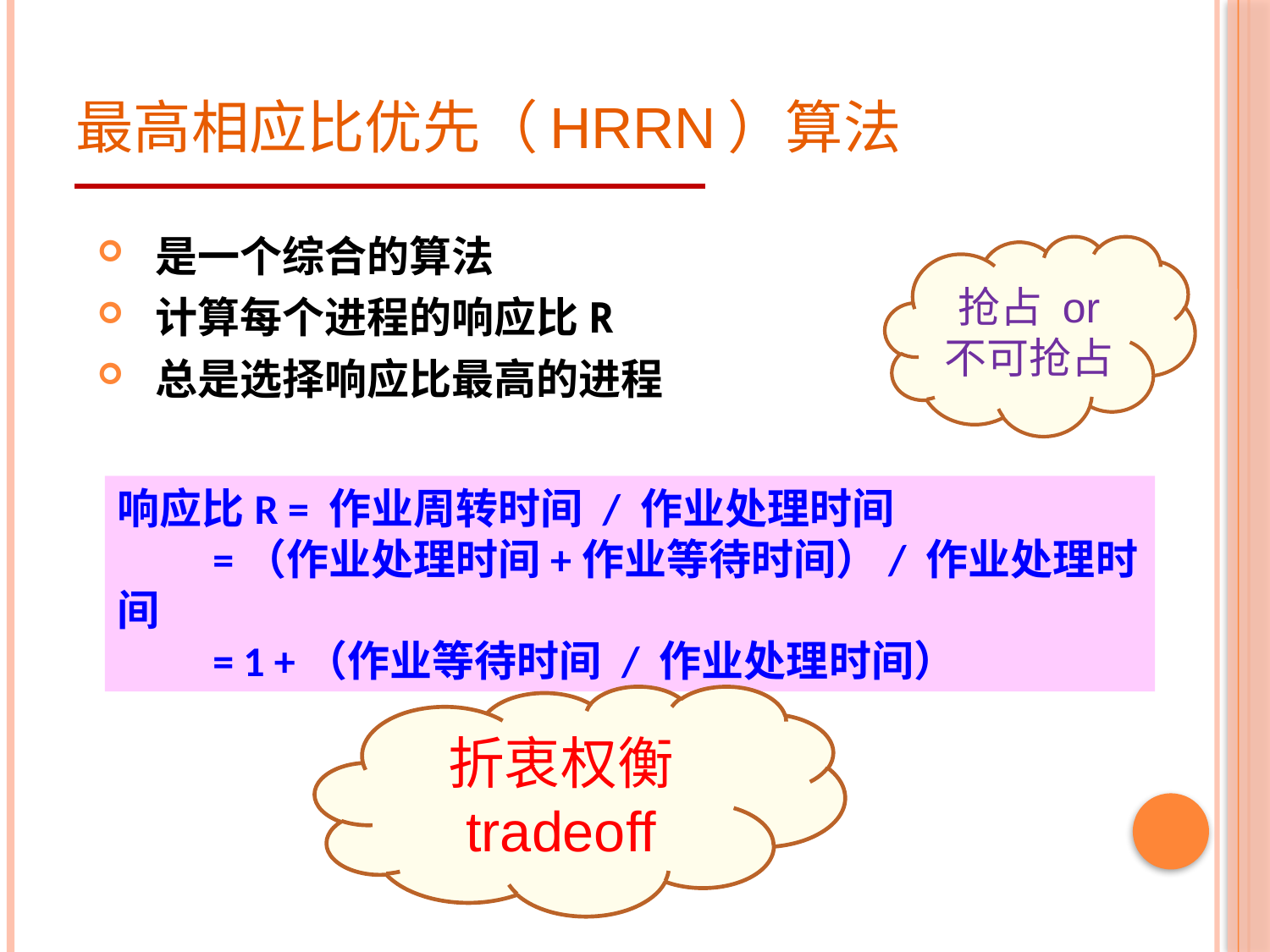

# 最高相应比优先（HRRN）算法
 是一个综合的算法
 计算每个进程的响应比R
 总是选择响应比最高的进程
抢占 or 不可抢占
响应比R = 作业周转时间 / 作业处理时间
          =（作业处理时间+作业等待时间）/ 作业处理时间
          = 1 +（作业等待时间 / 作业处理时间）
折衷权衡
tradeoff